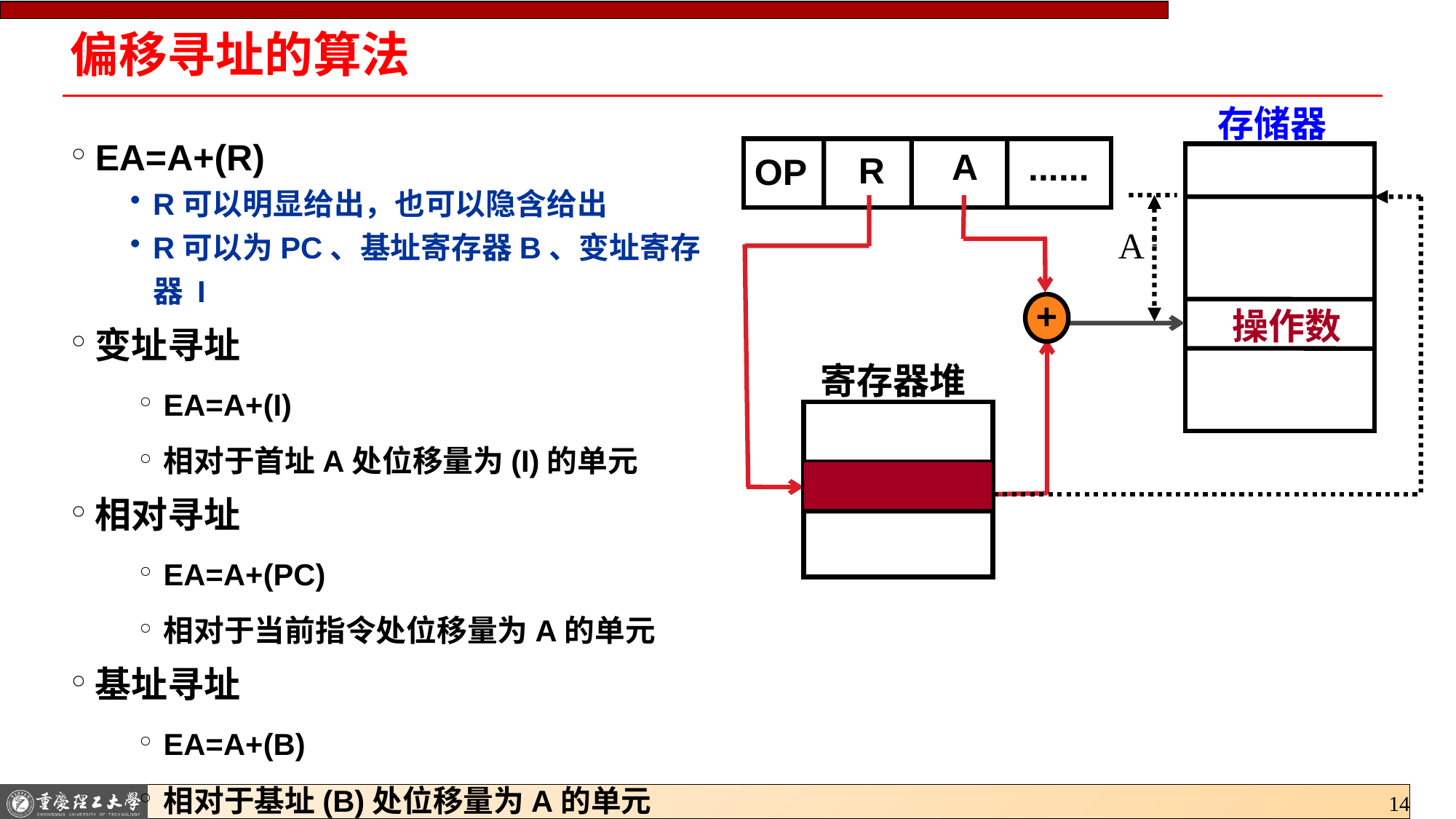

# 偏移寻址的算法
存储器
EA=A+(R)
R可以明显给出，也可以隐含给出
R可以为PC、基址寄存器B、变址寄存器 I
变址寻址
EA=A+(I)
相对于首址A处位移量为(I)的单元
相对寻址
EA=A+(PC)
相对于当前指令处位移量为A的单元
基址寻址
EA=A+(B)
相对于基址(B)处位移量为A的单元

A
......
R
OP

A

+

操作数

寄存器堆